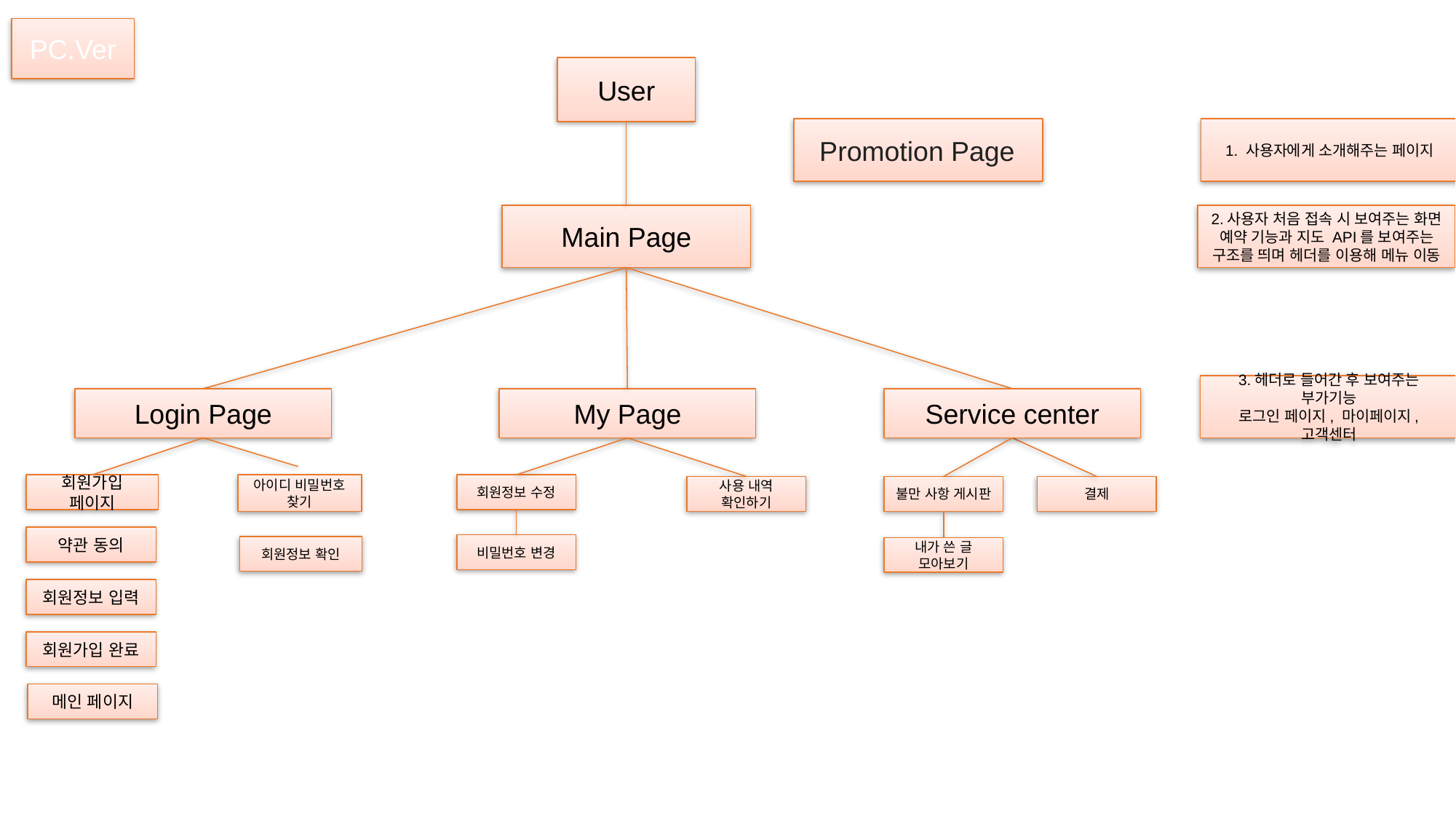

PC.Ver
User
1. 사용자에게 소개해주는 페이지
Promotion Page
Main Page
2.사용자 처음 접속 시 보여주는 화면
예약 기능과 지도 API를 보여주는 구조를 띄며 헤더를 이용해 메뉴 이동
3.헤더로 들어간 후 보여주는 부가기능
로그인 페이지, 마이페이지, 고객센터
Login Page
My Page
Service center
회원가입 페이지
아이디 비밀번호
찾기
회원정보 수정
사용 내역 확인하기
불만 사항 게시판
결제
약관 동의
비밀번호 변경
회원정보 확인
내가 쓴 글 모아보기
회원정보 입력
회원가입 완료
메인 페이지